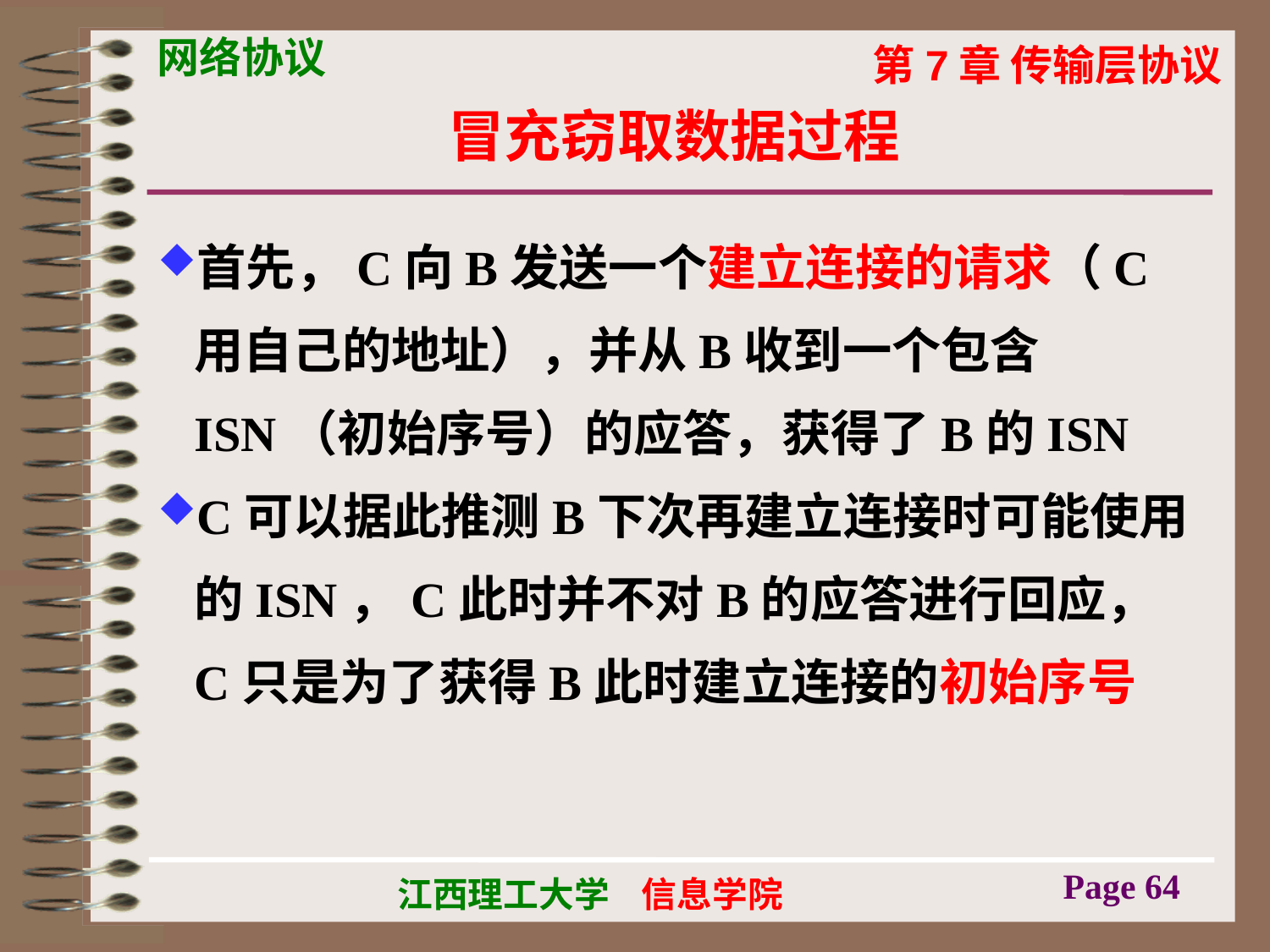

# 冒充窃取数据过程
首先，C向B发送一个建立连接的请求（C用自己的地址），并从B收到一个包含ISN（初始序号）的应答，获得了B的ISN
C可以据此推测B下次再建立连接时可能使用的ISN，C此时并不对B的应答进行回应，C只是为了获得B此时建立连接的初始序号
Page 64